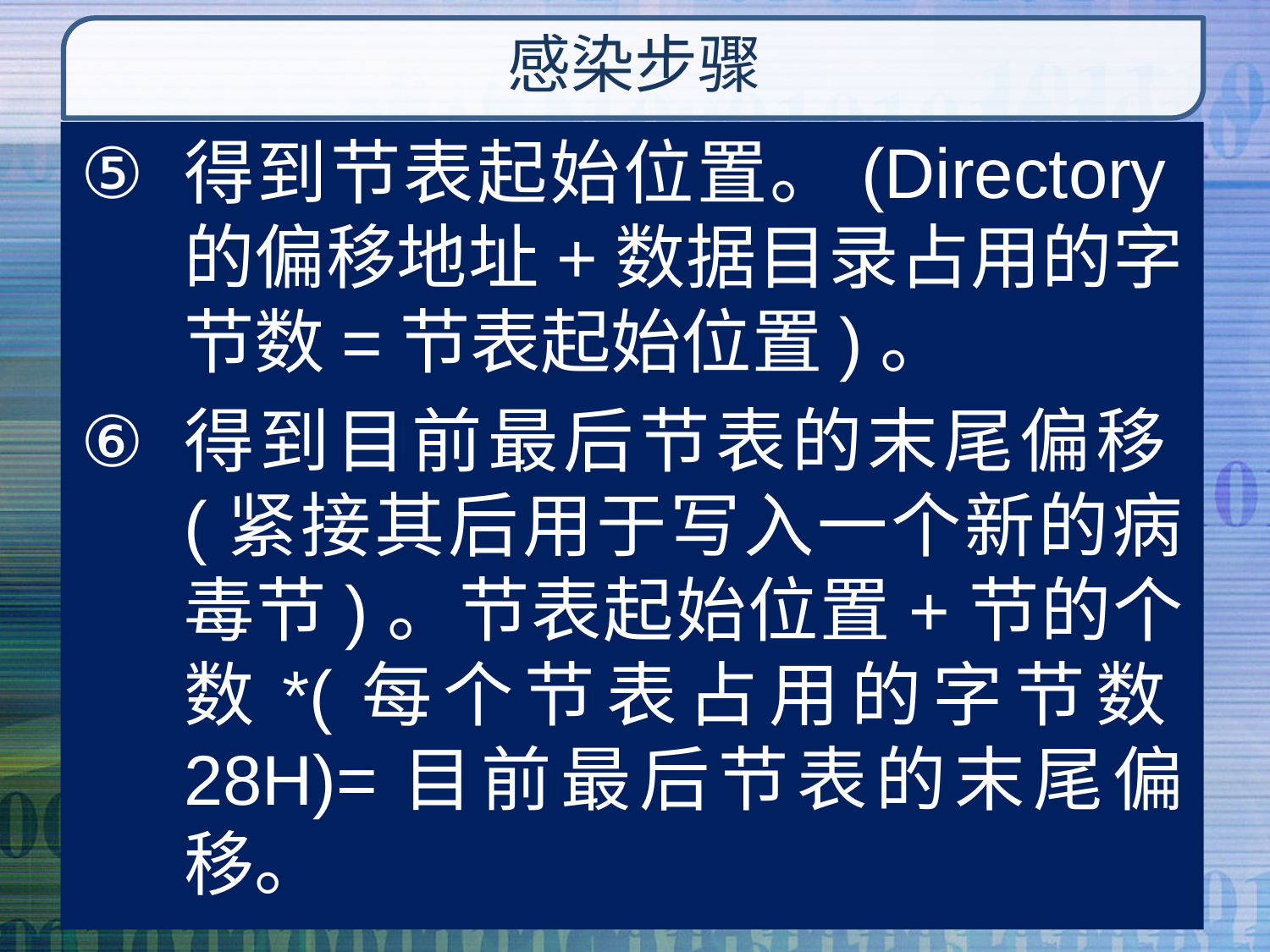

# 感染步骤
得到节表起始位置。(Directory的偏移地址+数据目录占用的字节数=节表起始位置)。
得到目前最后节表的末尾偏移(紧接其后用于写入一个新的病毒节)。节表起始位置+节的个数*(每个节表占用的字节数28H)=目前最后节表的末尾偏移。